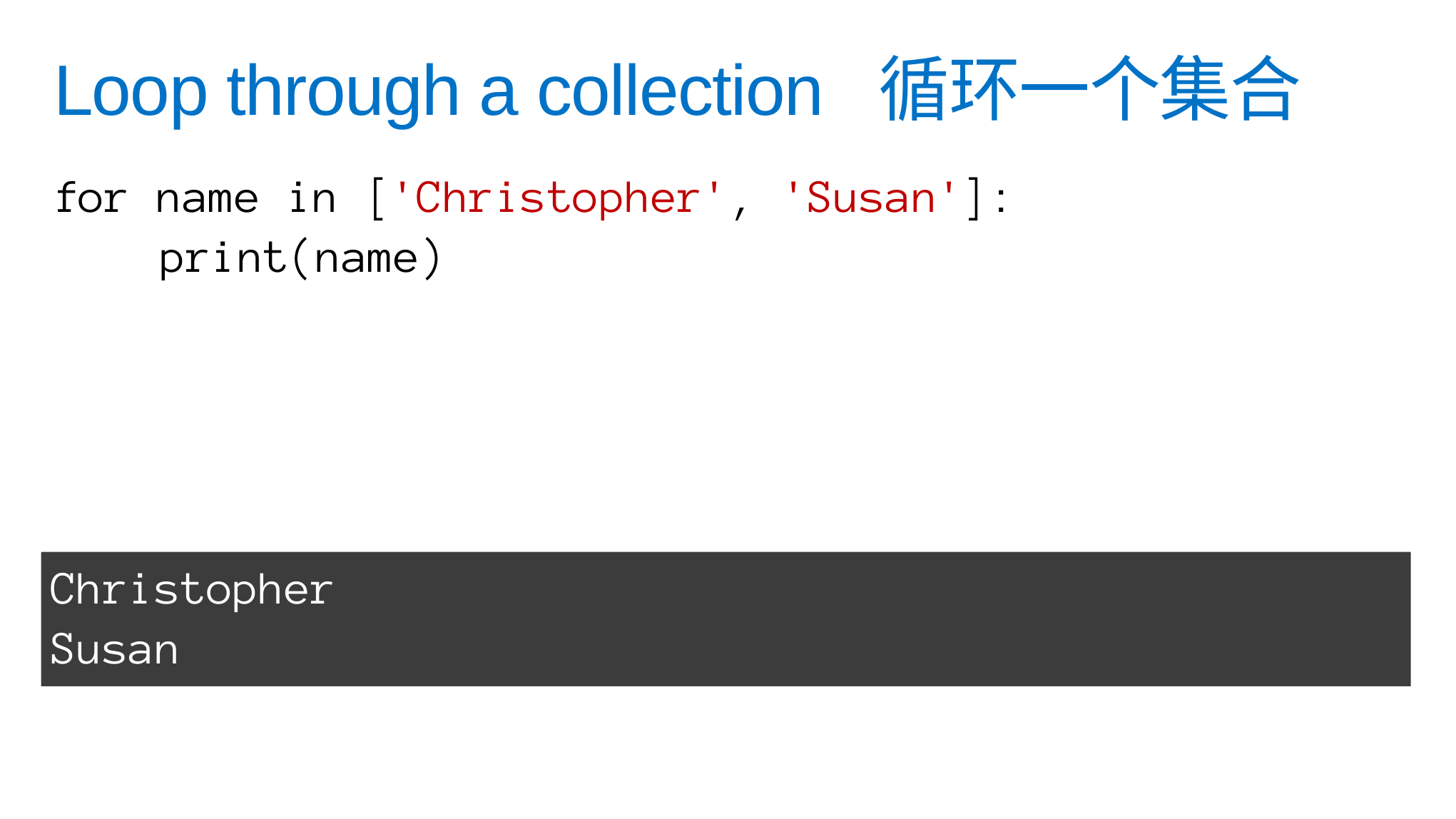

# Loop through a collection  循环一个集合
for name in ['Christopher', 'Susan']:
	print(name)
Christopher
Susan